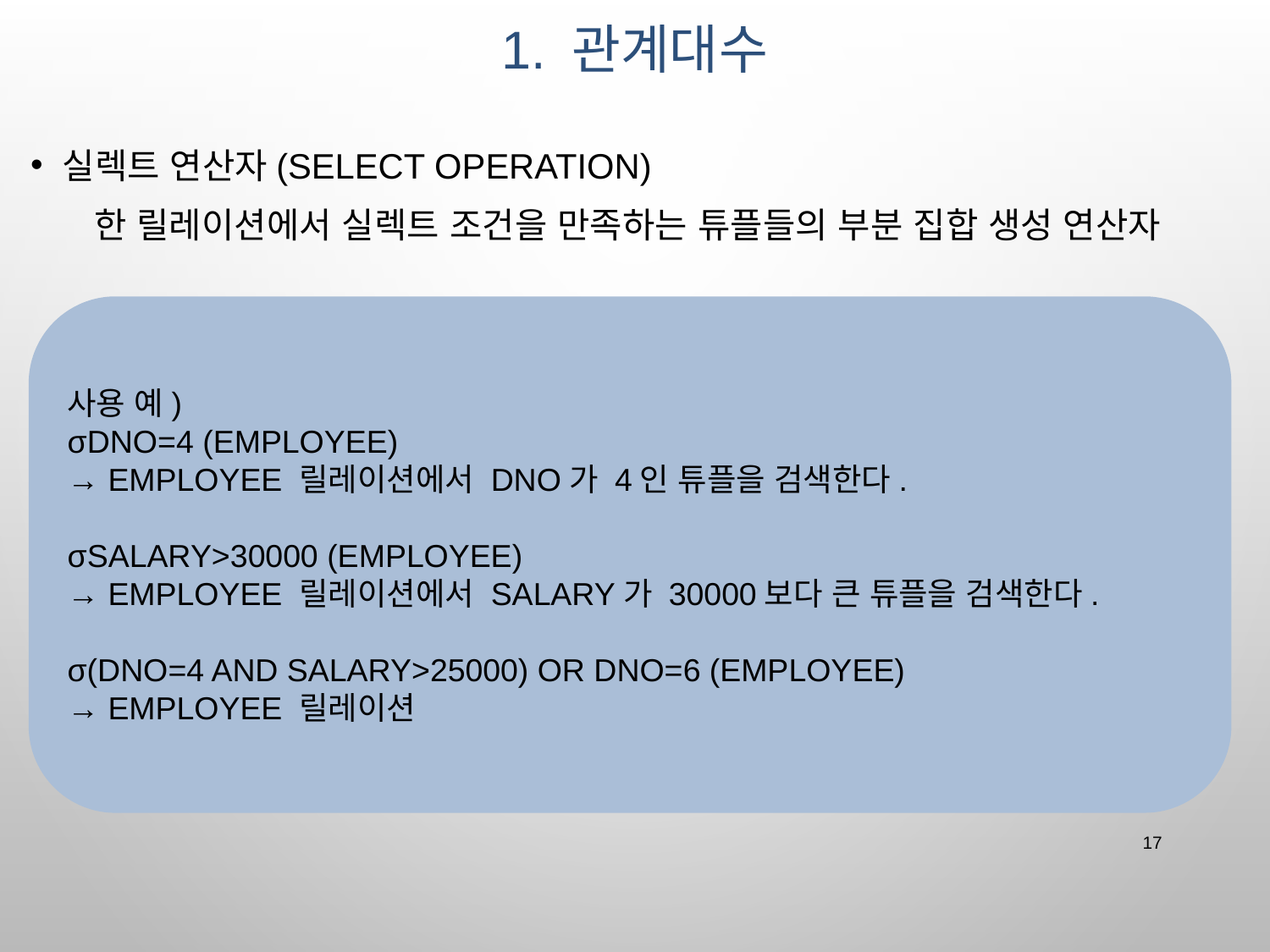

# 1. 관계대수
실렉트 연산자(Select Operation)
한 릴레이션에서 실렉트 조건을 만족하는 튜플들의 부분 집합 생성 연산자

사용 예)
σDNO=4 (EMPLOYEE)
→ EMPLOYEE 릴레이션에서 DNO가 4인 튜플을 검색한다.

σSALARY>30000 (EMPLOYEE)
→ EMPLOYEE 릴레이션에서 SALARY가 30000보다 큰 튜플을 검색한다.

σ(DNO=4 AND SALARY>25000) OR DNO=6 (EMPLOYEE)
→ EMPLOYEE 릴레이션
17